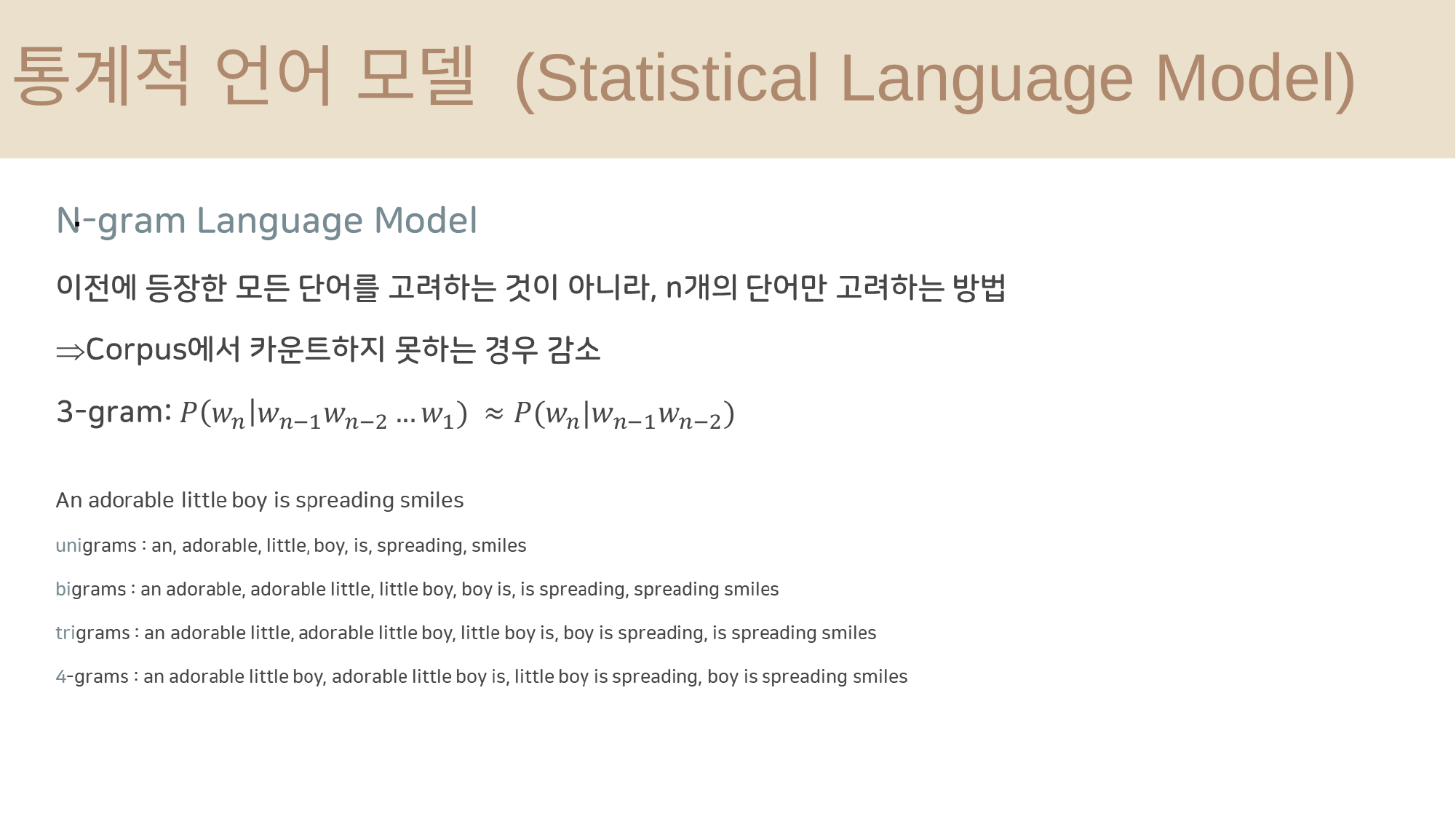

# 통계적 언어 모델 (Statistical Language Model)
.